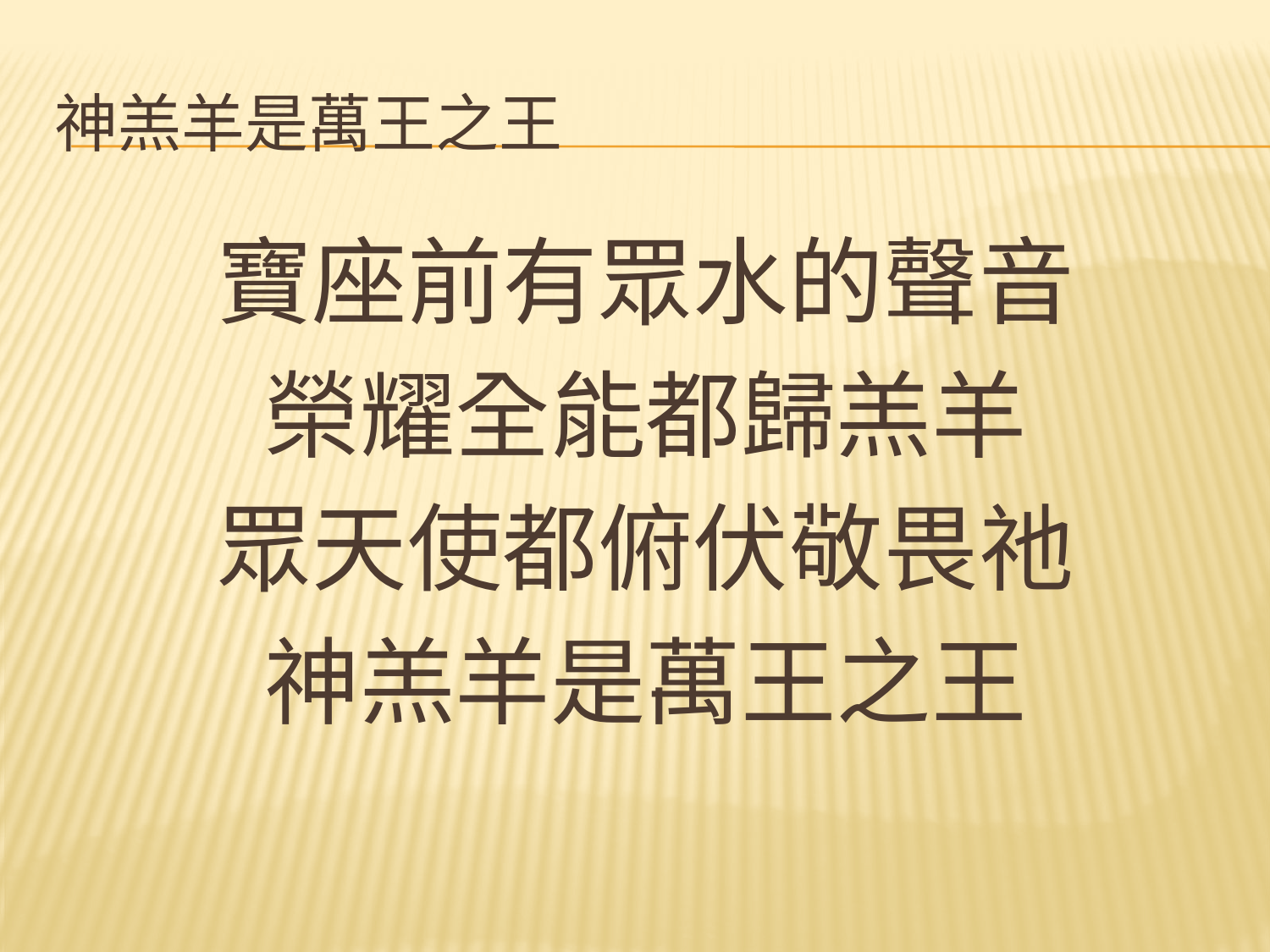

# 神羔羊是萬王之王
寶座前有眾水的聲音
榮耀全能都歸羔羊
眾天使都俯伏敬畏祂
神羔羊是萬王之王